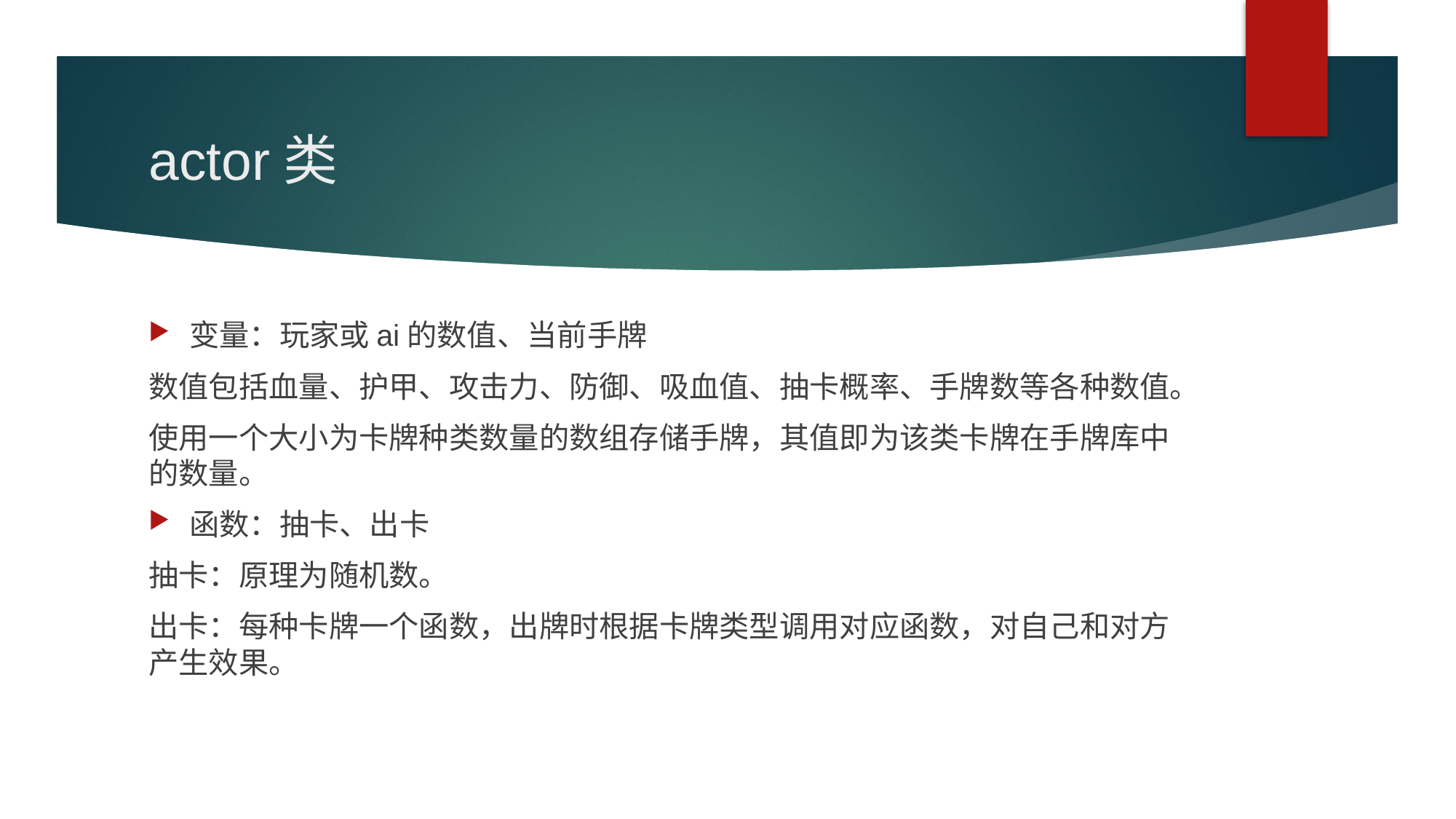

# actor类
变量：玩家或ai的数值、当前手牌
数值包括血量、护甲、攻击力、防御、吸血值、抽卡概率、手牌数等各种数值。
使用一个大小为卡牌种类数量的数组存储手牌，其值即为该类卡牌在手牌库中的数量。
函数：抽卡、出卡
抽卡：原理为随机数。
出卡：每种卡牌一个函数，出牌时根据卡牌类型调用对应函数，对自己和对方产生效果。